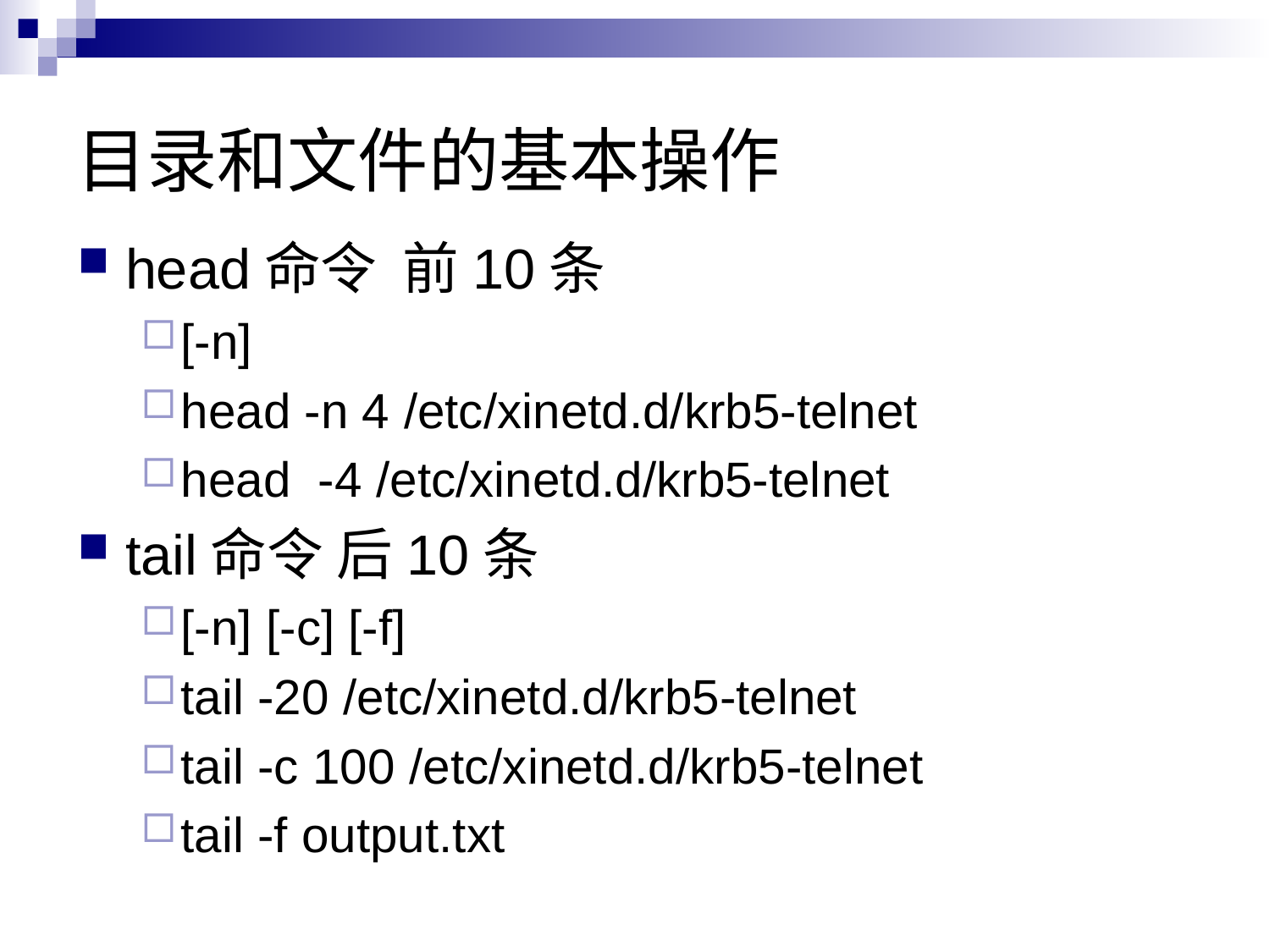

# 目录和文件的基本操作
head命令  前10条
[-n]
head -n 4 /etc/xinetd.d/krb5-telnet
head  -4 /etc/xinetd.d/krb5-telnet
tail命令 后10条
[-n] [-c] [-f]
tail -20 /etc/xinetd.d/krb5-telnet
tail -c 100 /etc/xinetd.d/krb5-telnet
tail -f output.txt